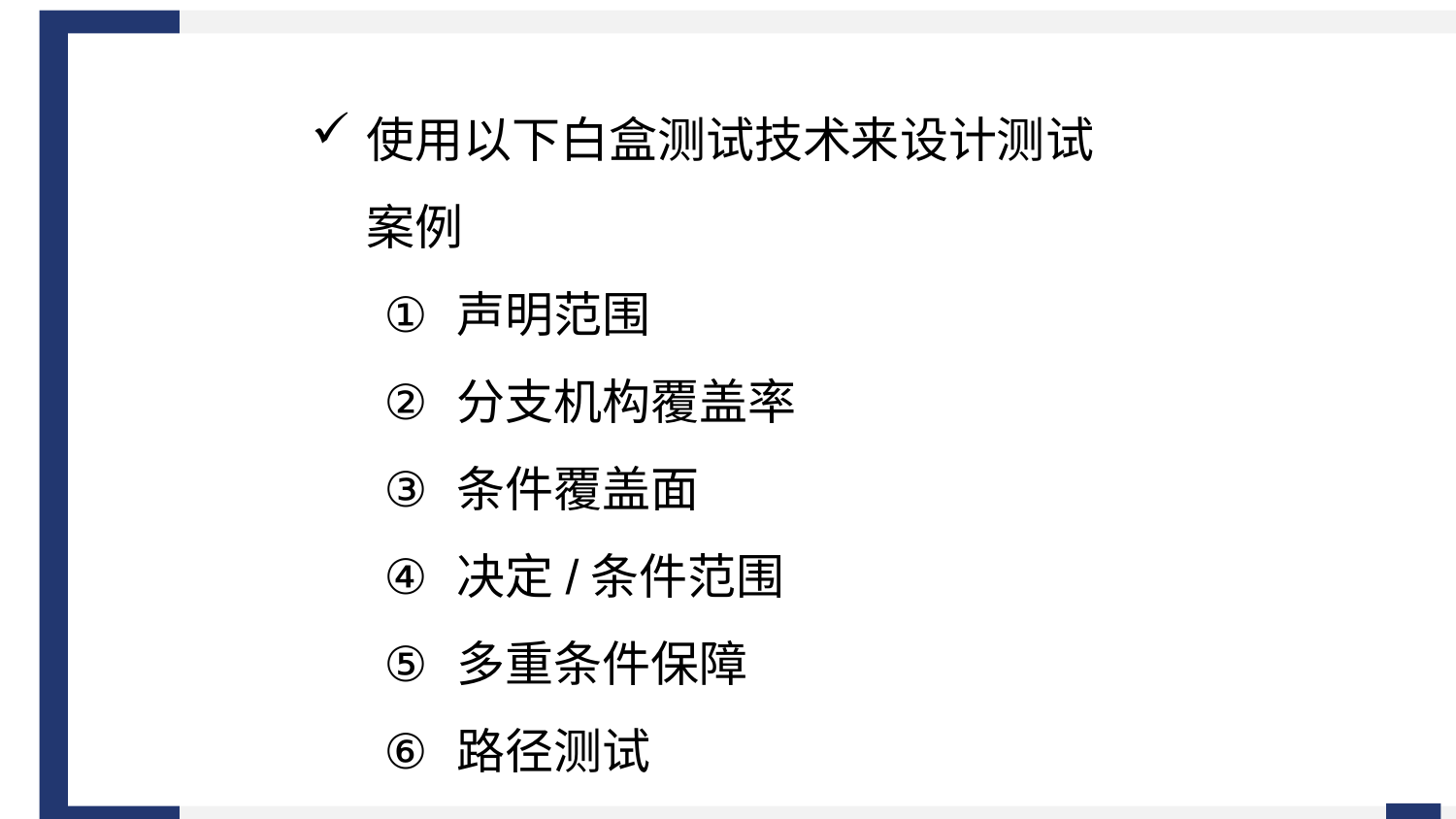

使用以下白盒测试技术来设计测试案例
声明范围
分支机构覆盖率
条件覆盖面
决定/条件范围
多重条件保障
路径测试